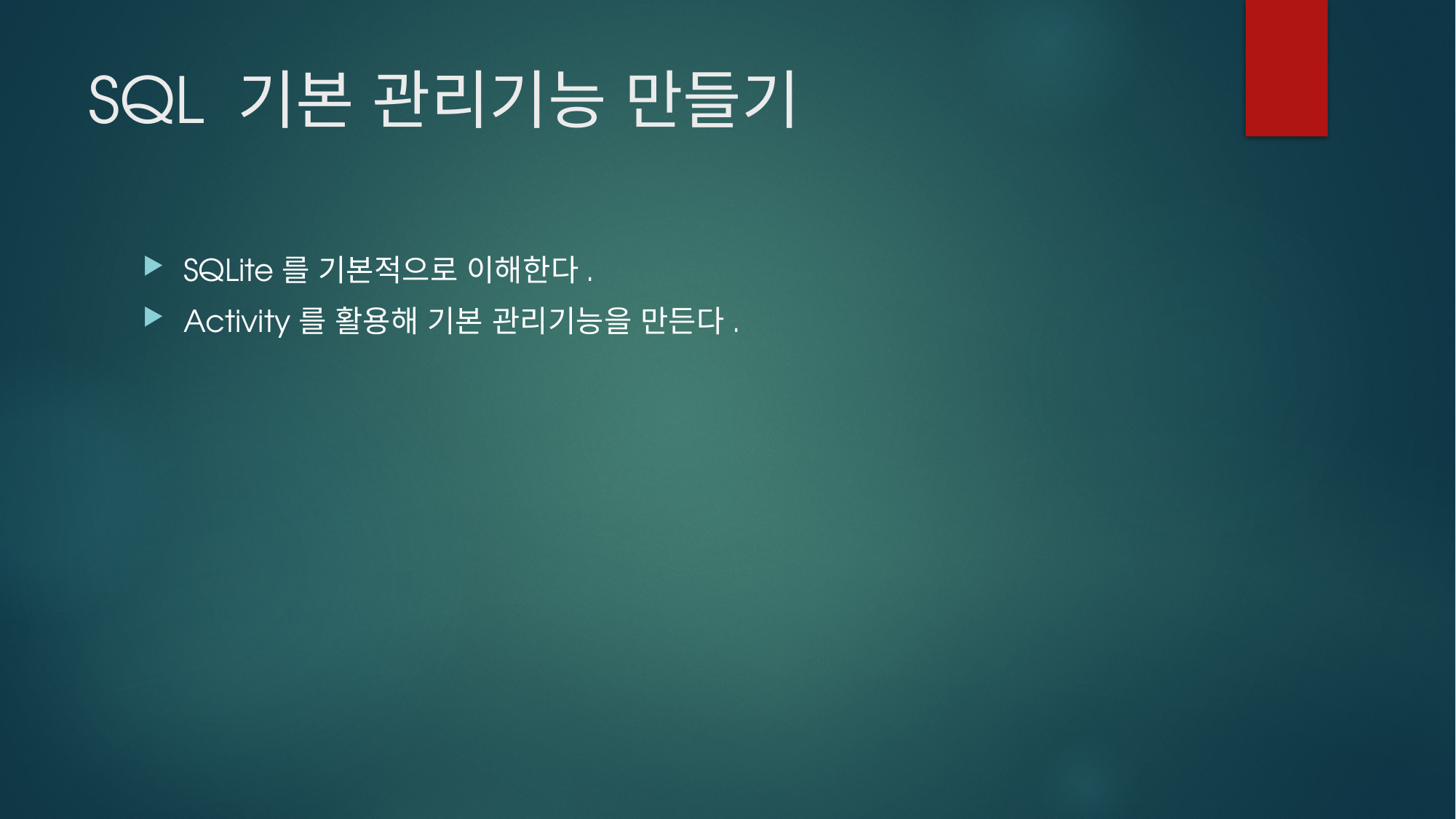

# SQL 기본 관리기능 만들기
SQLite를 기본적으로 이해한다.
Activity를 활용해 기본 관리기능을 만든다.